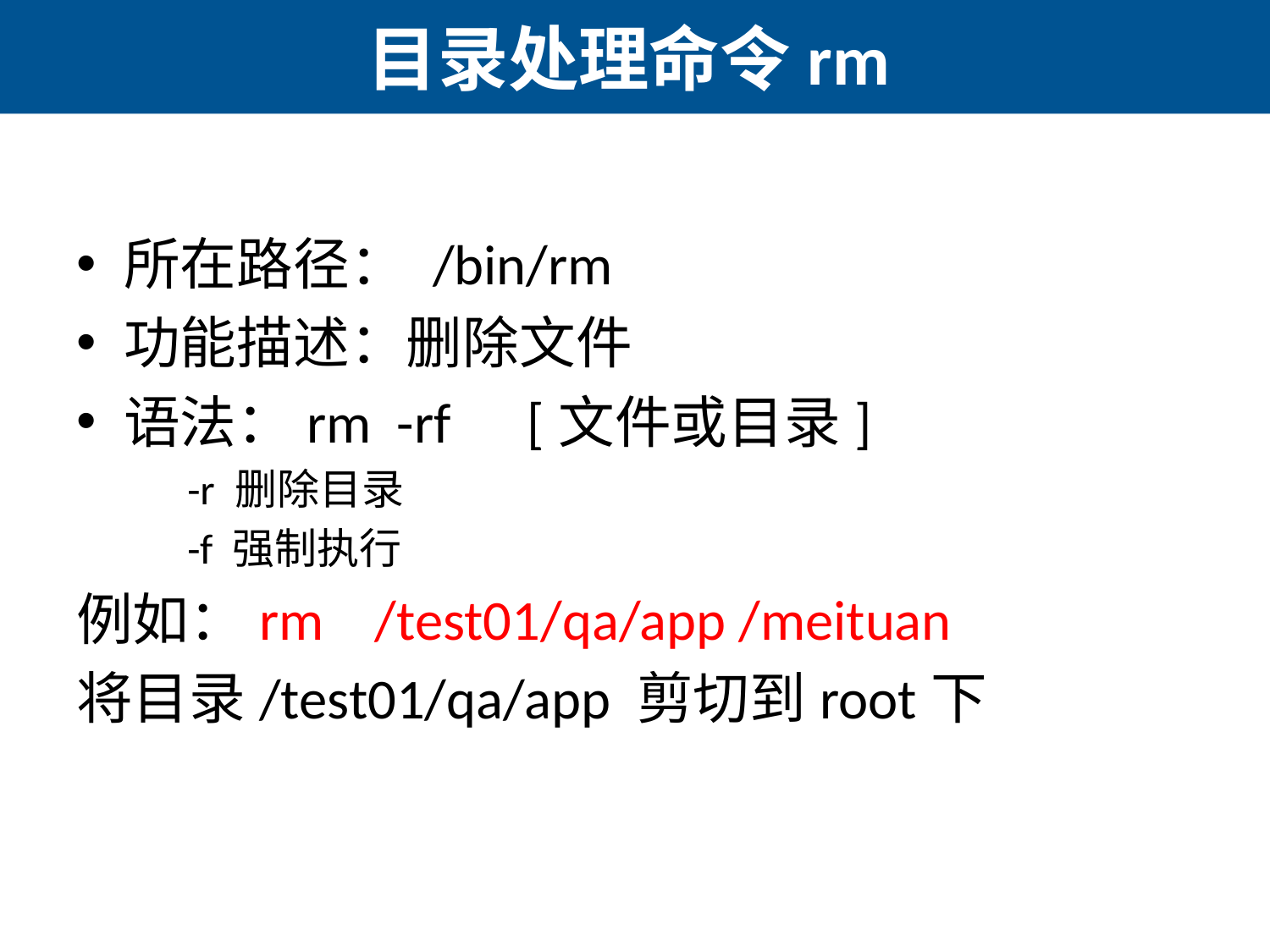

# 目录处理命令rm
所在路径： /bin/rm
功能描述：删除文件
语法：rm  -rf      [文件或目录]
-r 删除目录
-f 强制执行
例如：rm    /test01/qa/app /meituan
将目录/test01/qa/app 剪切到root下